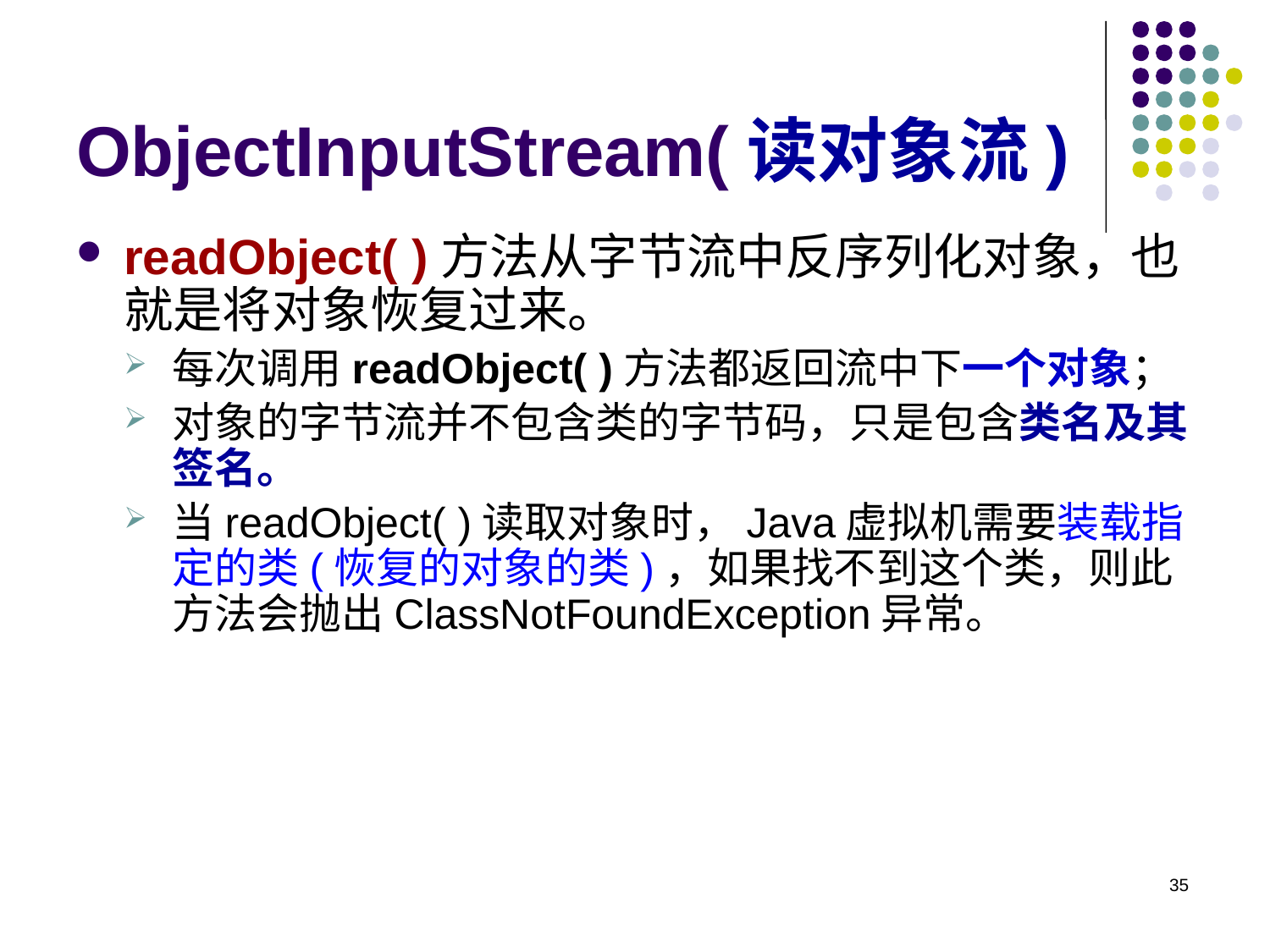

# ObjectInputStream(读对象流)
readObject( )方法从字节流中反序列化对象，也就是将对象恢复过来。
每次调用readObject( )方法都返回流中下一个对象；
对象的字节流并不包含类的字节码，只是包含类名及其签名。
当readObject( )读取对象时，Java虚拟机需要装载指定的类(恢复的对象的类)，如果找不到这个类，则此方法会抛出ClassNotFoundException异常。

35